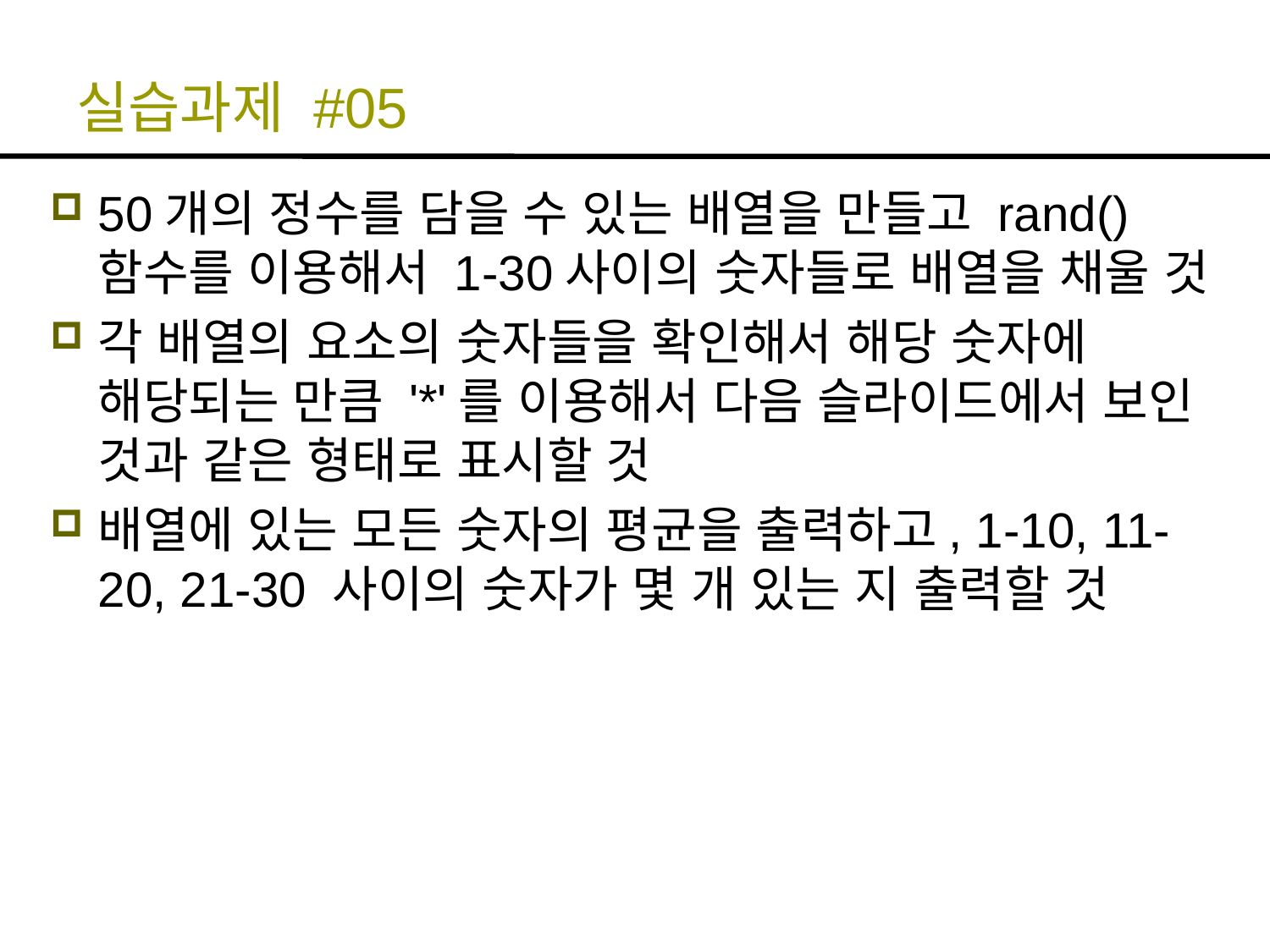

# 실습과제 #05
50개의 정수를 담을 수 있는 배열을 만들고 rand()함수를 이용해서 1-30사이의 숫자들로 배열을 채울 것
각 배열의 요소의 숫자들을 확인해서 해당 숫자에 해당되는 만큼 '*'를 이용해서 다음 슬라이드에서 보인 것과 같은 형태로 표시할 것
배열에 있는 모든 숫자의 평균을 출력하고, 1-10, 11-20, 21-30 사이의 숫자가 몇 개 있는 지 출력할 것